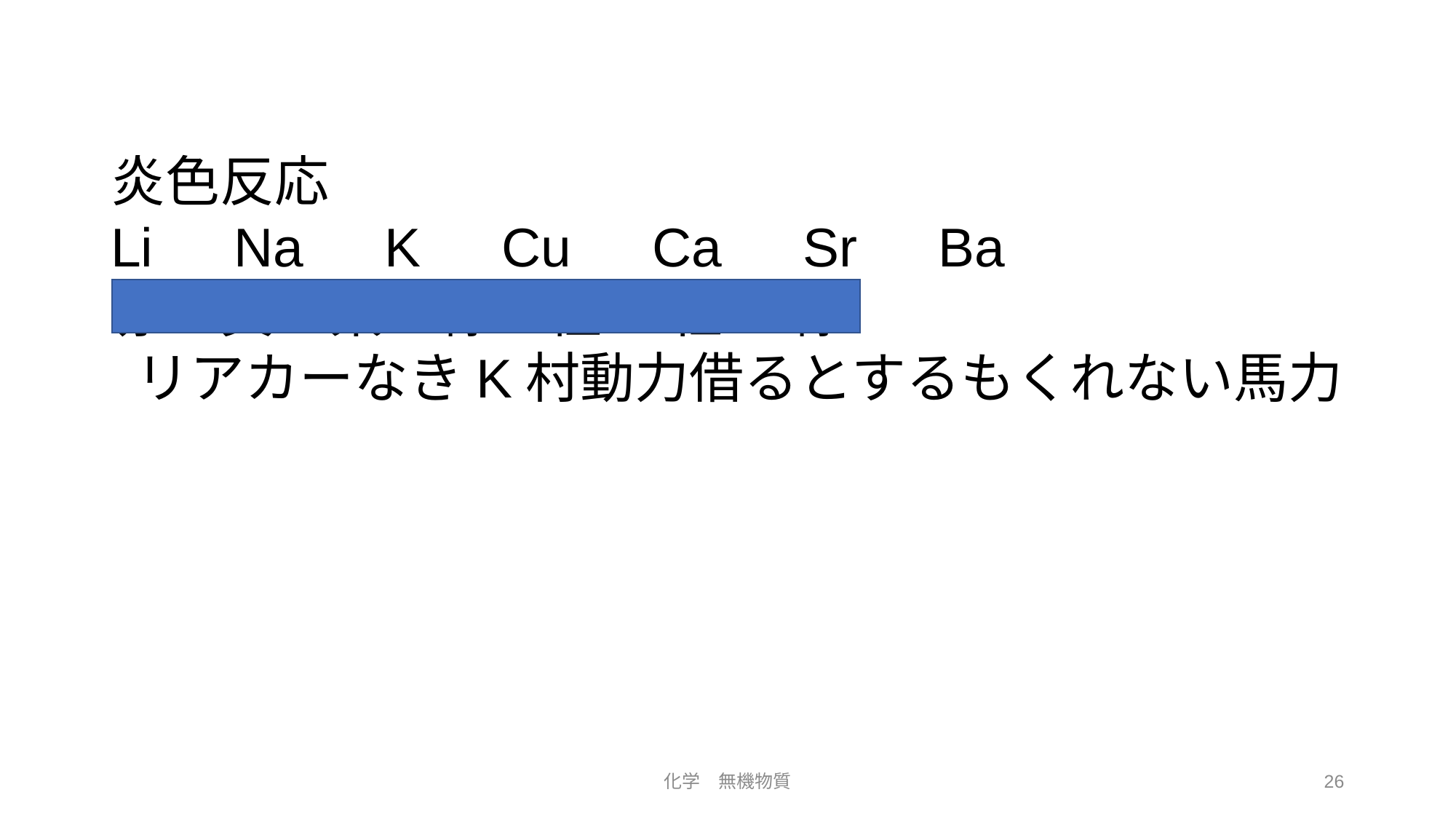

炎色反応
Li　Na　K　Cu　Ca　Sr　Ba
赤　黄　紫　緑　橙　 紅　 緑
 リアカーなきK村動力借るとするもくれない馬力

化学　無機物質
26